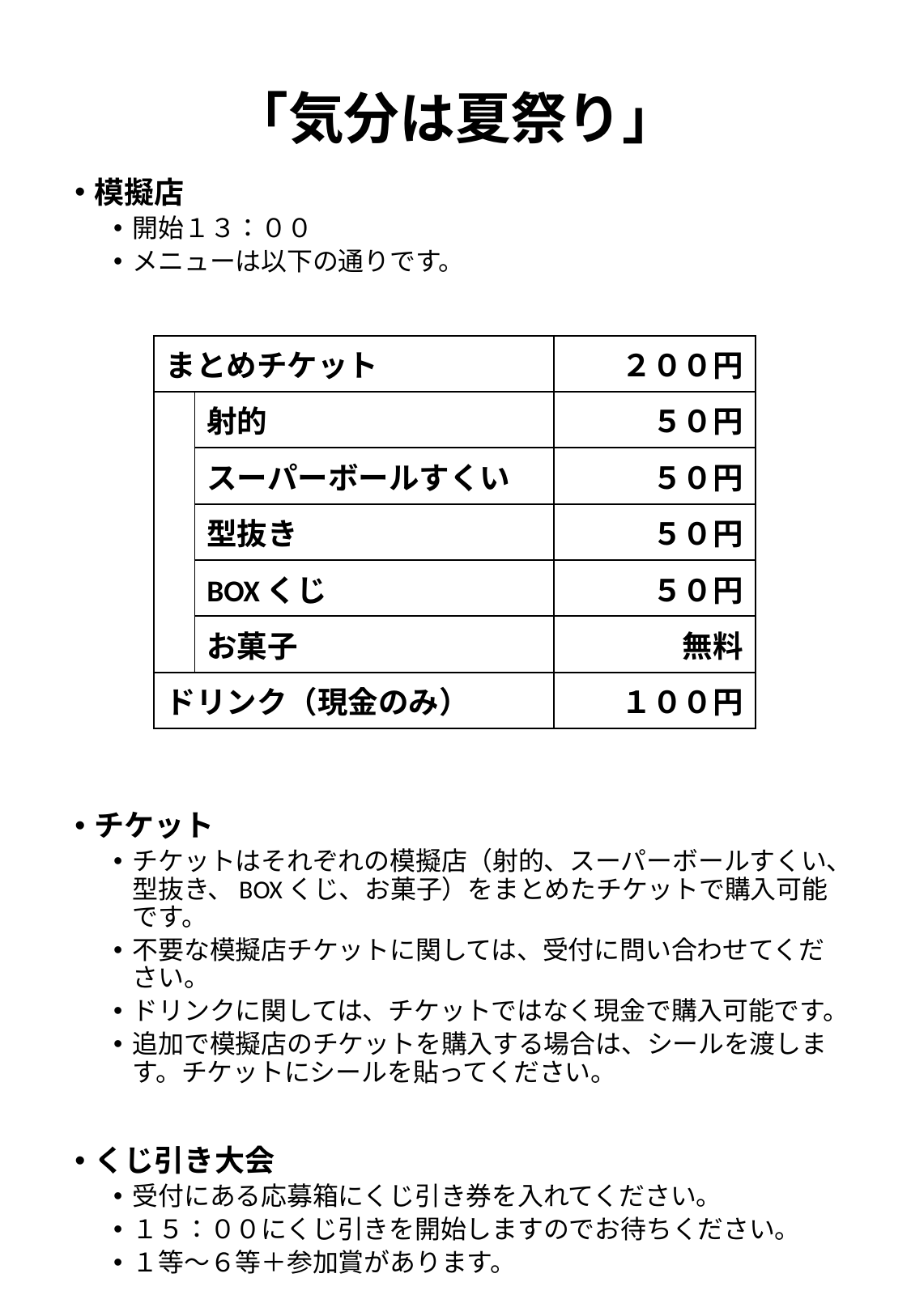

# 「気分は夏祭り」
模擬店
開始１３：００
メニューは以下の通りです。

チケット
チケットはそれぞれの模擬店（射的、スーパーボールすくい、型抜き、BOXくじ、お菓子）をまとめたチケットで購入可能です。
不要な模擬店チケットに関しては、受付に問い合わせてください。
ドリンクに関しては、チケットではなく現金で購入可能です。
追加で模擬店のチケットを購入する場合は、シールを渡します。チケットにシールを貼ってください。

くじ引き大会
受付にある応募箱にくじ引き券を入れてください。
１５：００にくじ引きを開始しますのでお待ちください。
１等～６等＋参加賞があります。

| まとめチケット |  | ２００円 |
| --- | --- | --- |
|  | 射的 | ５０円 |
|  | スーパーボールすくい | ５０円 |
|  | 型抜き | ５０円 |
|  | BOXくじ | ５０円 |
|  | お菓子 | 無料 |
| ドリンク（現金のみ） |  | １００円 |